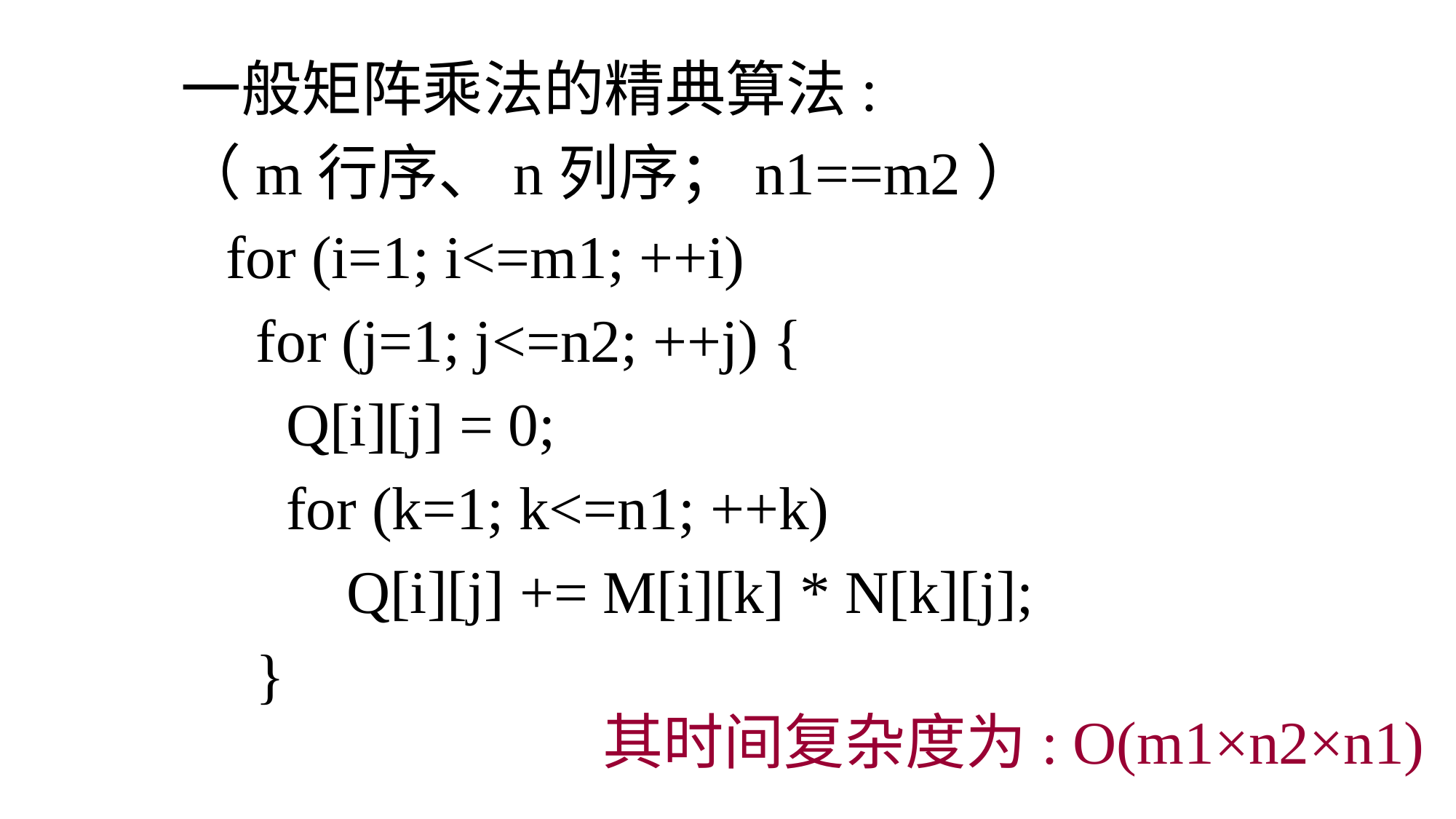

一般矩阵乘法的精典算法:
（m行序、n列序；n1==m2）
   for (i=1; i<=m1; ++i)
     for (j=1; j<=n2; ++j) {
       Q[i][j] = 0;
       for (k=1; k<=n1; ++k)
           Q[i][j] += M[i][k] * N[k][j];
     }
其时间复杂度为: O(m1×n2×n1)